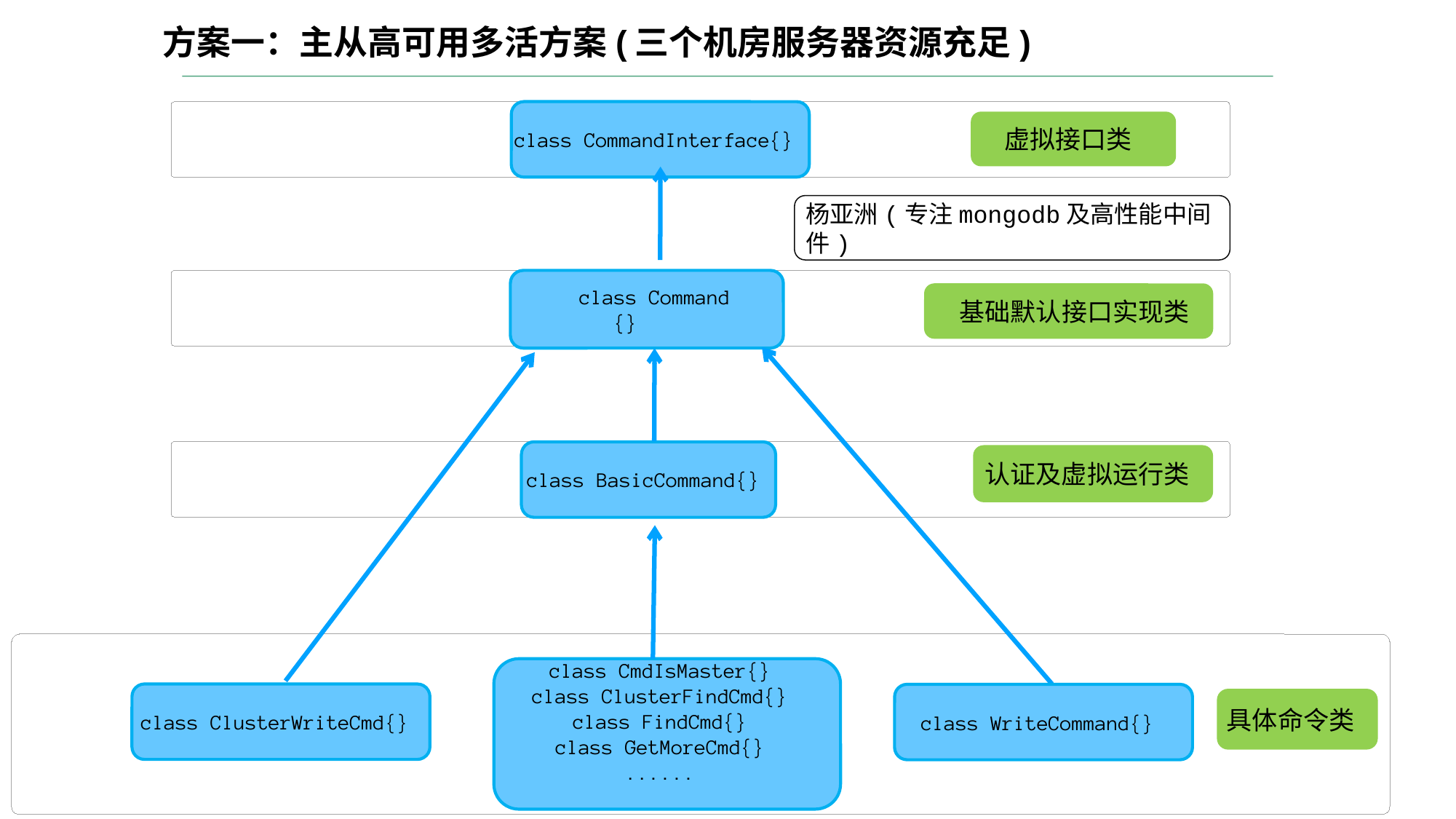

方案一：主从高可用多活方案(三个机房服务器资源充足)

class CommandInterface{}

   虚拟接口类

杨亚洲(专注mongodb及高性能中间件)

     class Command {}

   基础默认接口实现类

class BasicCommand{}

认证及虚拟运行类

class CmdIsMaster{}
class ClusterFindCmd{}
class FindCmd{}
class GetMoreCmd{}
......

class ClusterWriteCmd{}

class WriteCommand{}

具体命令类